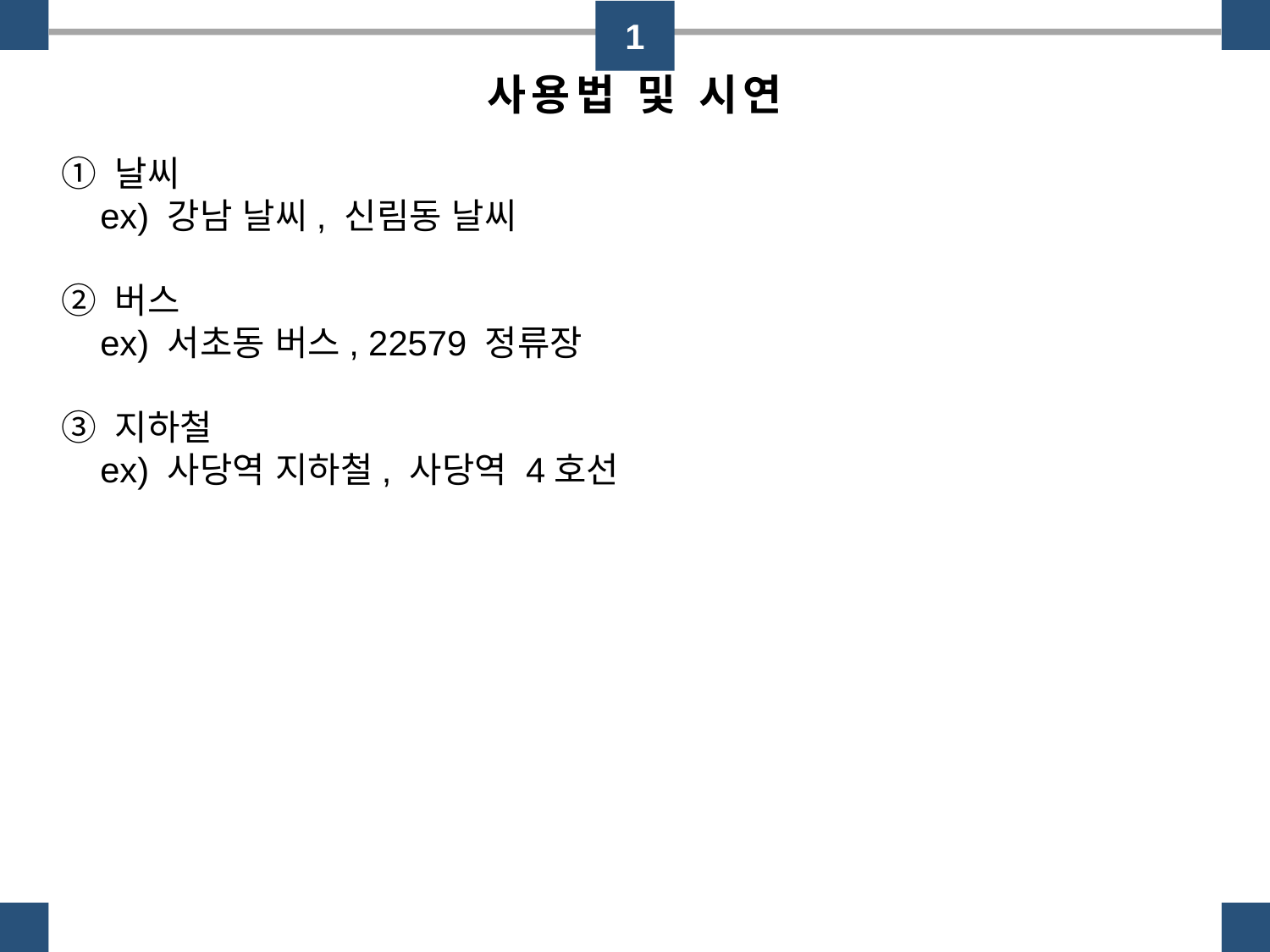

1

사용법 및 시연
① 날씨
    ex) 강남 날씨, 신림동 날씨

② 버스
    ex) 서초동 버스, 22579 정류장
③ 지하철
    ex) 사당역 지하철, 사당역 4호선